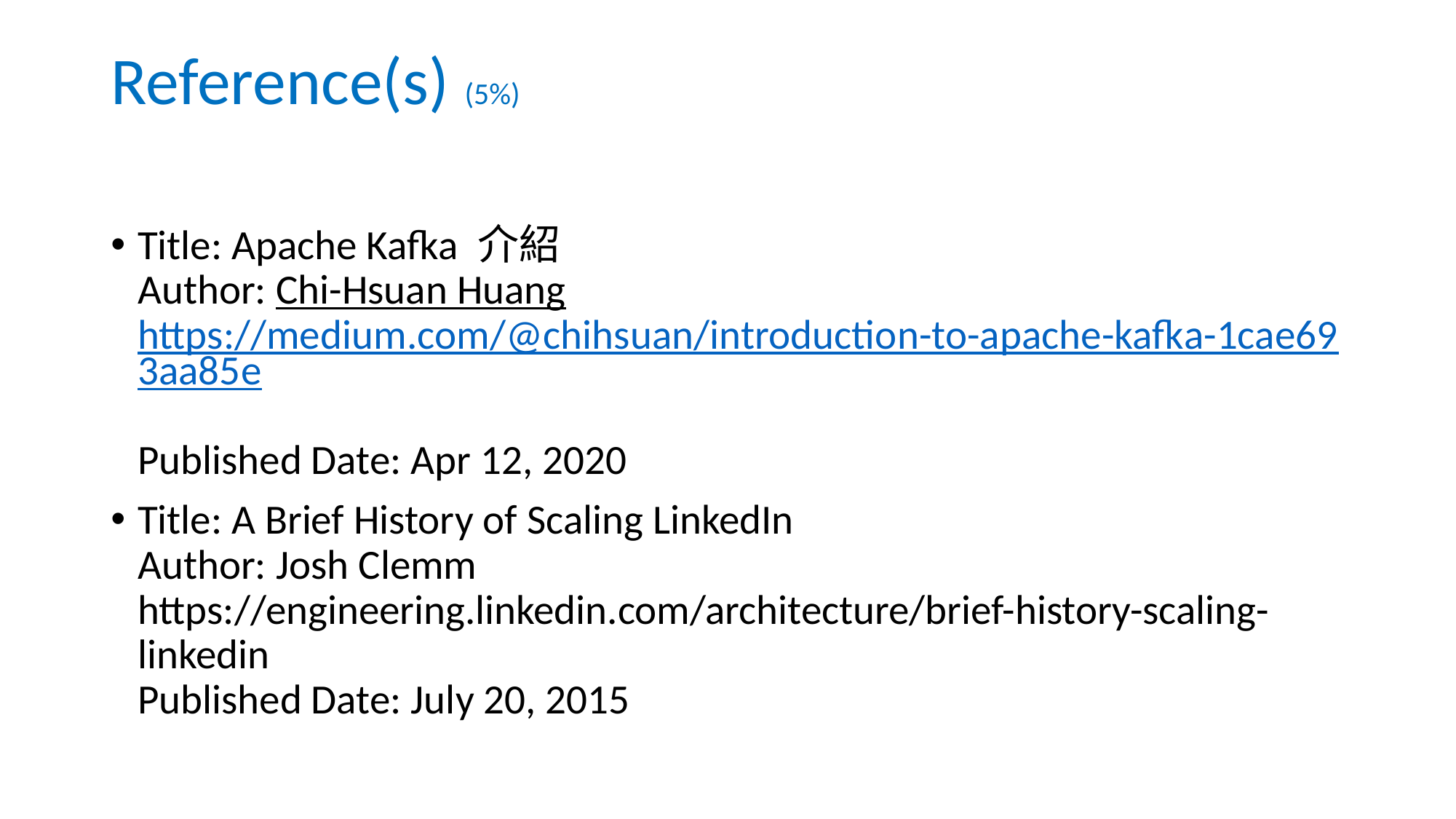

# Reference(s) (5%)
Title: Apache Kafka 介紹
Author: Chi-Hsuan Huang
https://medium.com/@chihsuan/introduction-to-apache-kafka-1cae693aa85e
Published Date: Apr 12, 2020
Title: A Brief History of Scaling LinkedIn
Author: Josh Clemm
https://engineering.linkedin.com/architecture/brief-history-scaling-linkedin
Published Date: July 20, 2015